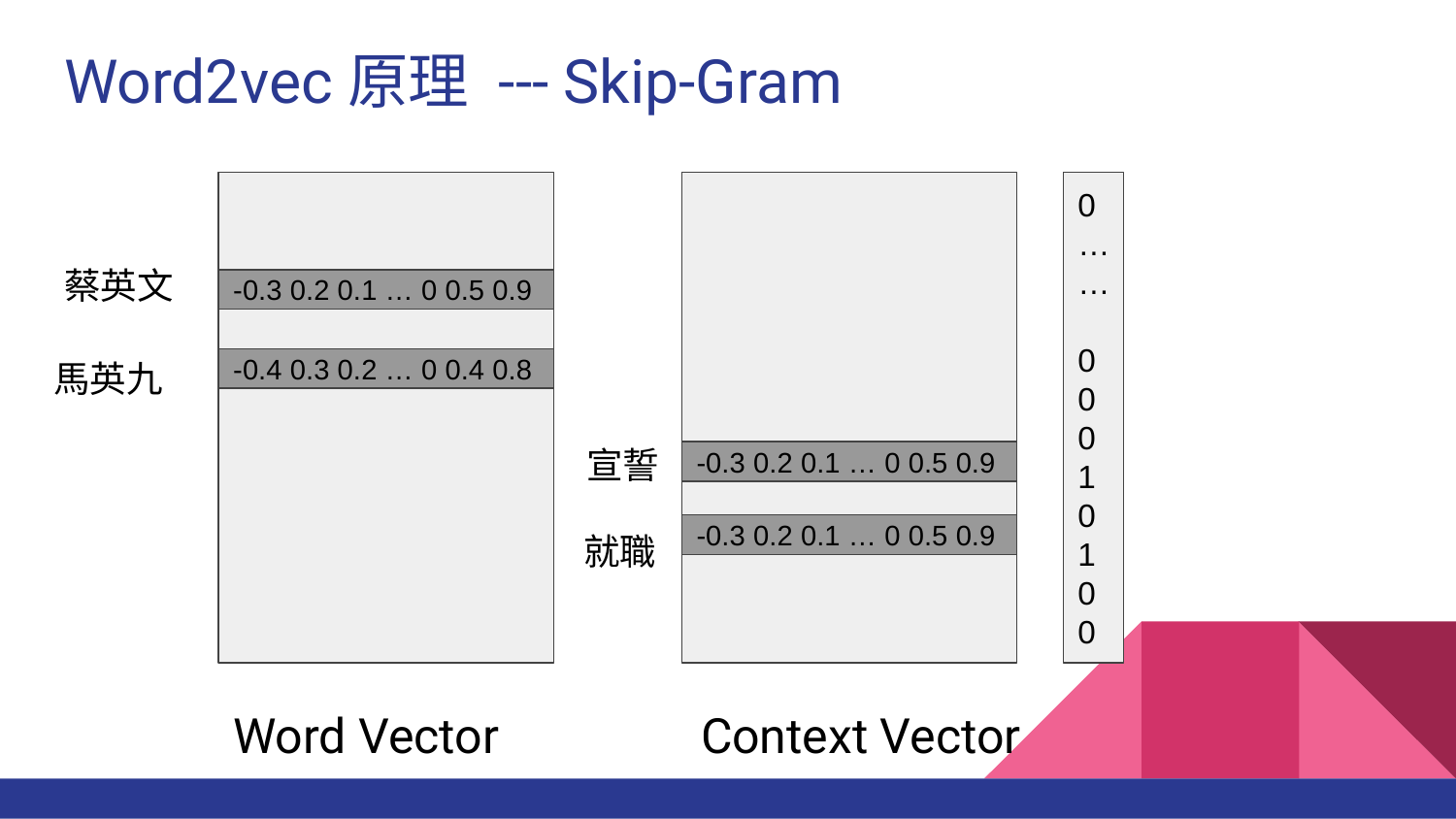

# Word2vec原理 --- Skip-Gram

0…… 0001010
0
蔡英文
-0.3 0.2 0.1 … 0 0.5 0.9
馬英九
-0.4 0.3 0.2 … 0 0.4 0.8
宣誓
-0.3 0.2 0.1 … 0 0.5 0.9
就職
-0.3 0.2 0.1 … 0 0.5 0.9
Word Vector
Context Vector